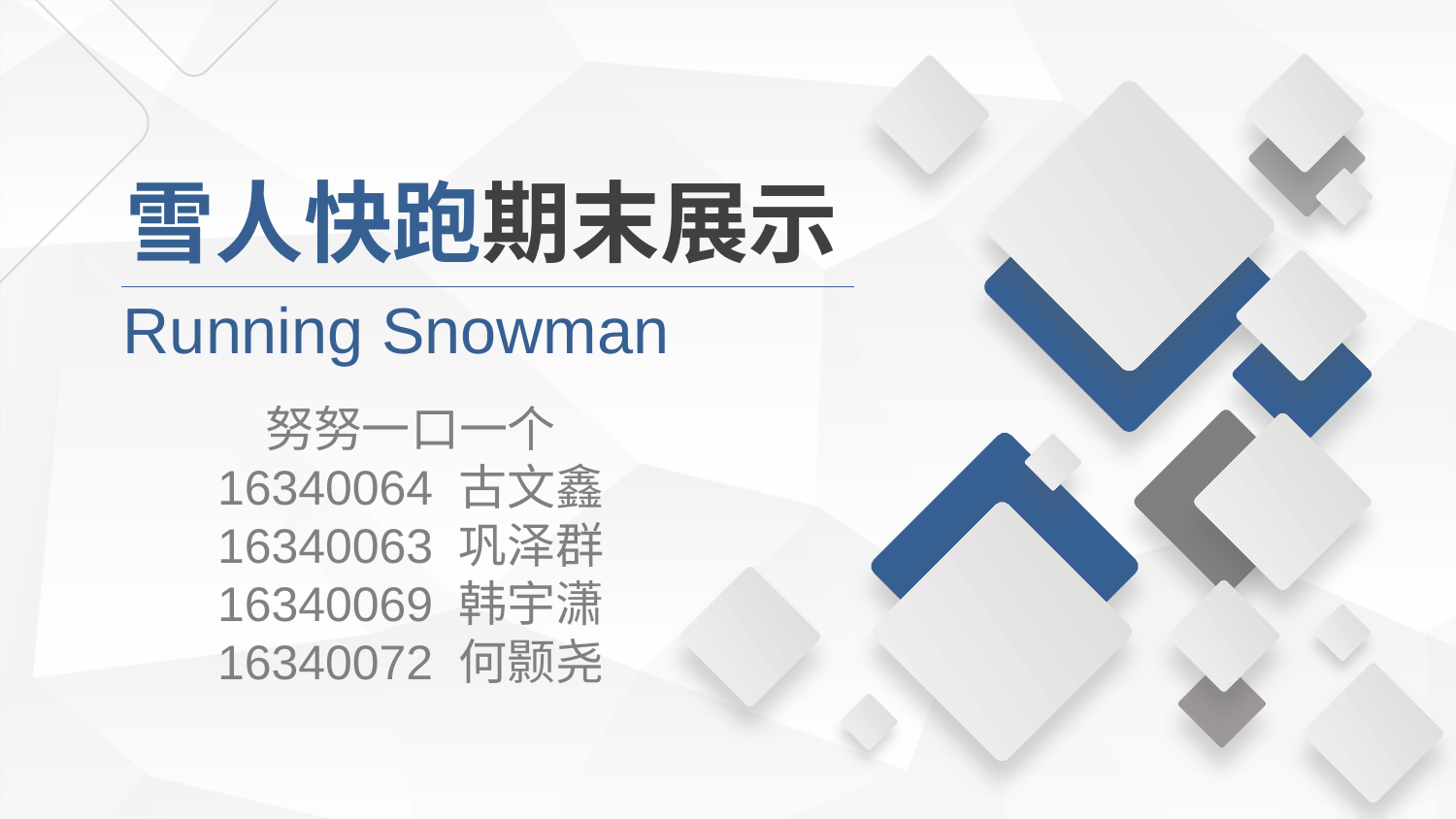

雪人快跑期末展示

Running Snowman

努努一口一个
16340064 古文鑫
16340063 巩泽群
16340069 韩宇潇
16340072 何颢尧